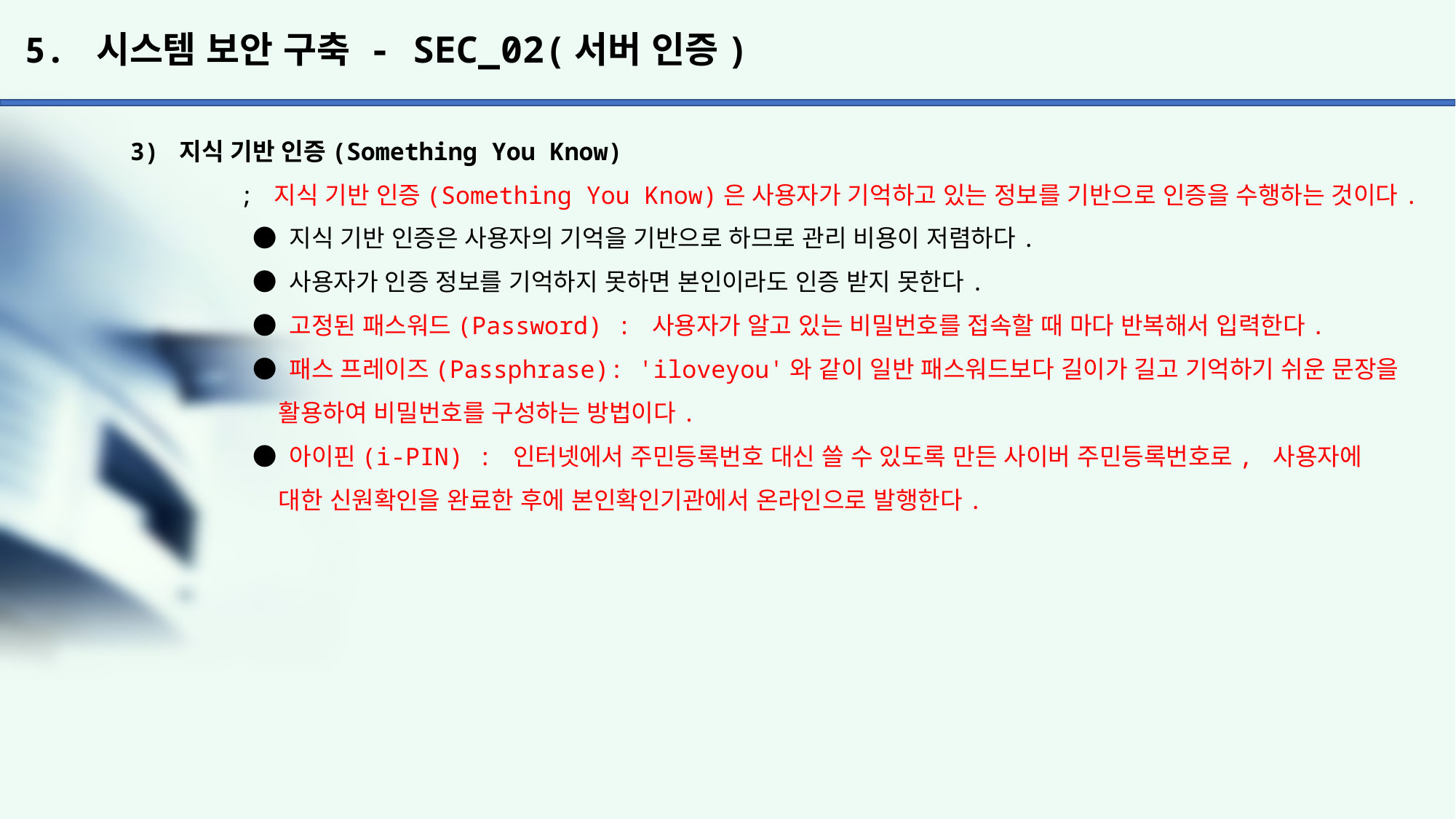

# 5. 시스템 보안 구축 - SEC_02(서버 인증)
3) 지식 기반 인증(Something You Know)
	; 지식 기반 인증(Something You Know)은 사용자가 기억하고 있는 정보를 기반으로 인증을 수행하는 것이다.
	  ● 지식 기반 인증은 사용자의 기억을 기반으로 하므로 관리 비용이 저렴하다.
	  ● 사용자가 인증 정보를 기억하지 못하면 본인이라도 인증 받지 못한다.
	  ● 고정된 패스워드(Password) : 사용자가 알고 있는 비밀번호를 접속할 때 마다 반복해서 입력한다.
	  ● 패스 프레이즈(Passphrase): 'iloveyou'와 같이 일반 패스워드보다 길이가 길고 기억하기 쉬운 문장을
	     활용하여 비밀번호를 구성하는 방법이다.
	  ● 아이핀(i-PIN) : 인터넷에서 주민등록번호 대신 쓸 수 있도록 만든 사이버 주민등록번호로, 사용자에
	     대한 신원확인을 완료한 후에 본인확인기관에서 온라인으로 발행한다.